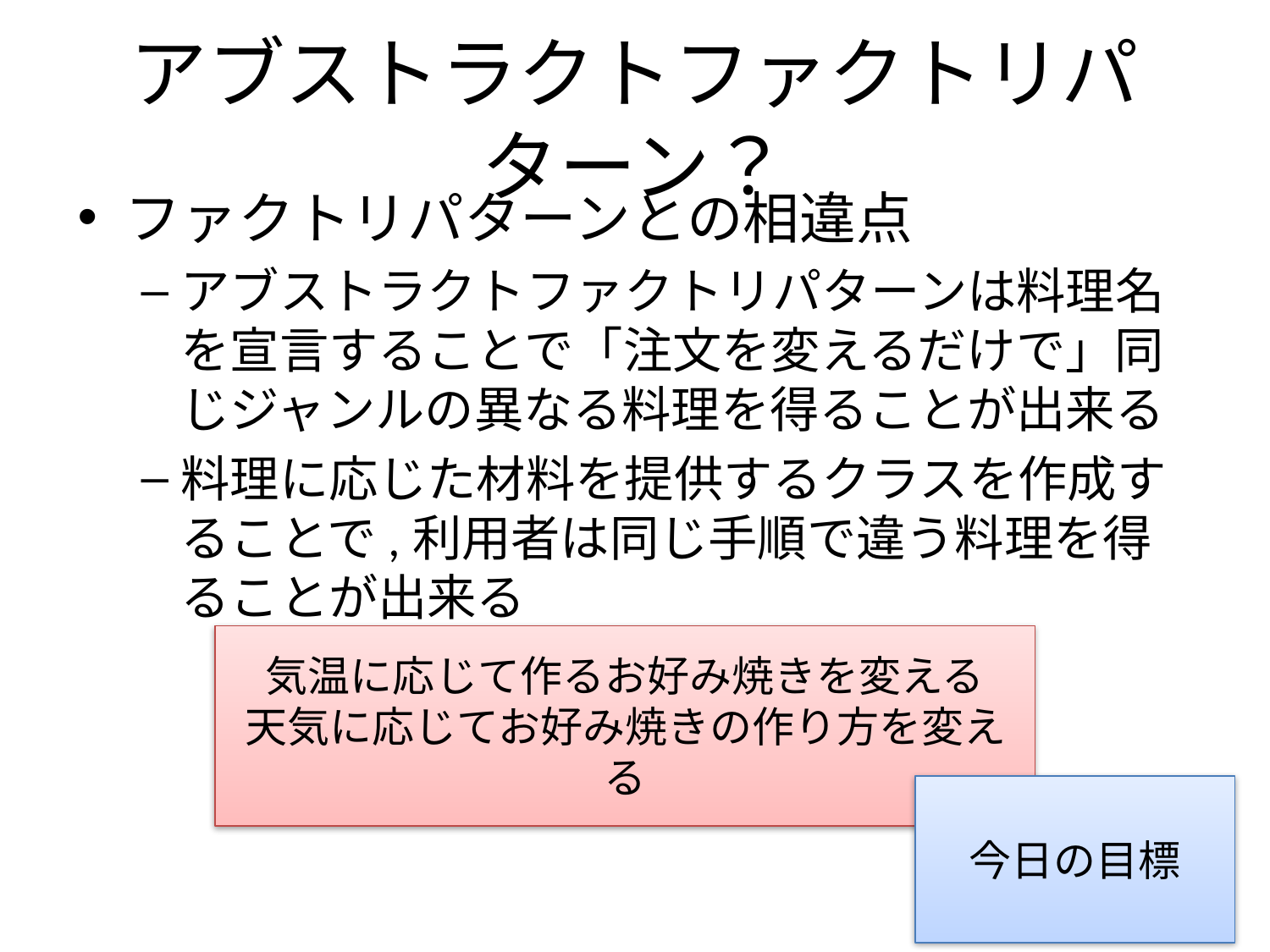

# アブストラクトファクトリパターン？
ファクトリパターンとの相違点
アブストラクトファクトリパターンは料理名を宣言することで「注文を変えるだけで」同じジャンルの異なる料理を得ることが出来る
料理に応じた材料を提供するクラスを作成することで,利用者は同じ手順で違う料理を得ることが出来る
気温に応じて作るお好み焼きを変える
天気に応じてお好み焼きの作り方を変える
今日の目標